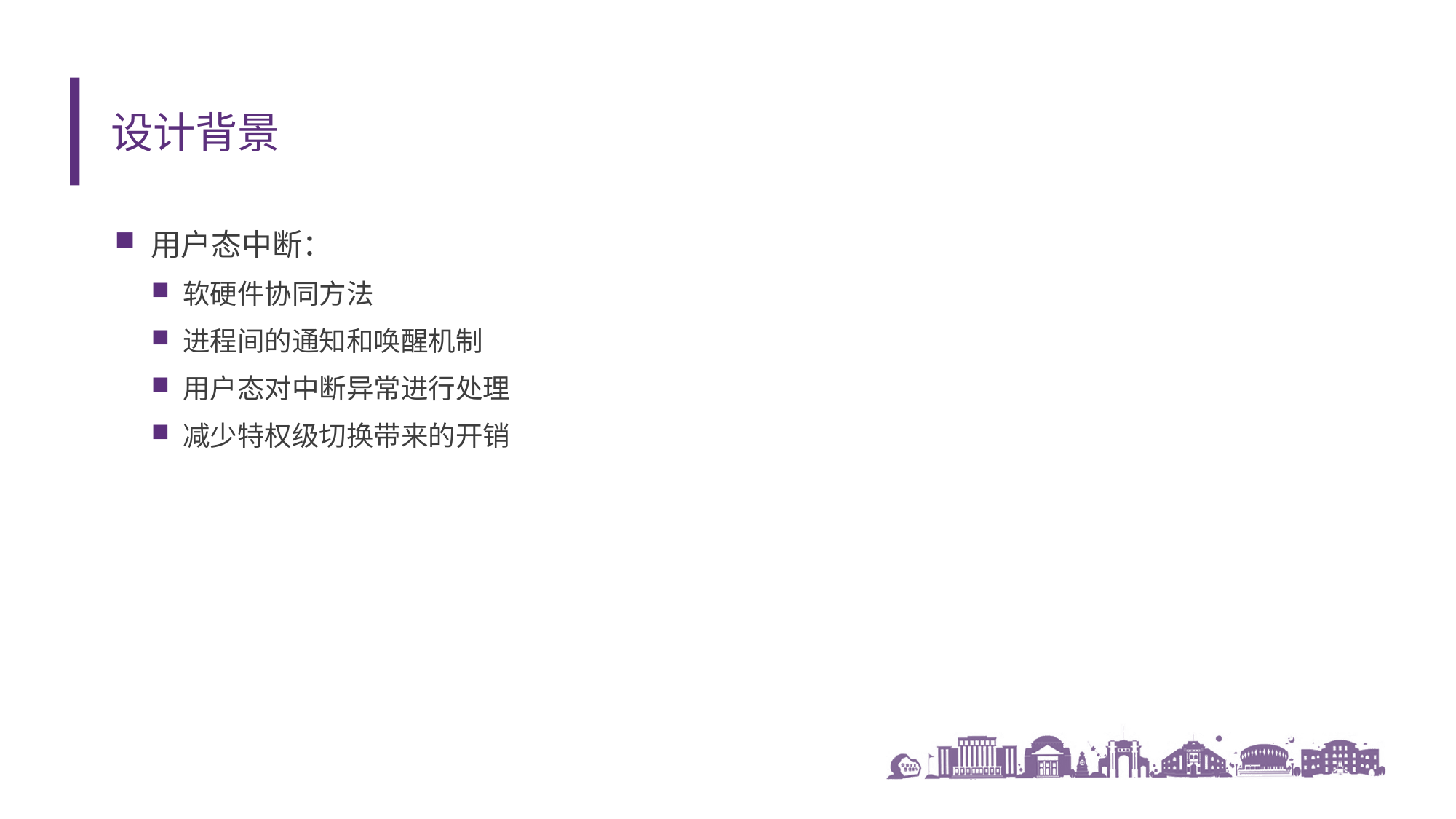

# 设计背景
用户态中断：
软硬件协同方法
进程间的通知和唤醒机制
用户态对中断异常进行处理
减少特权级切换带来的开销